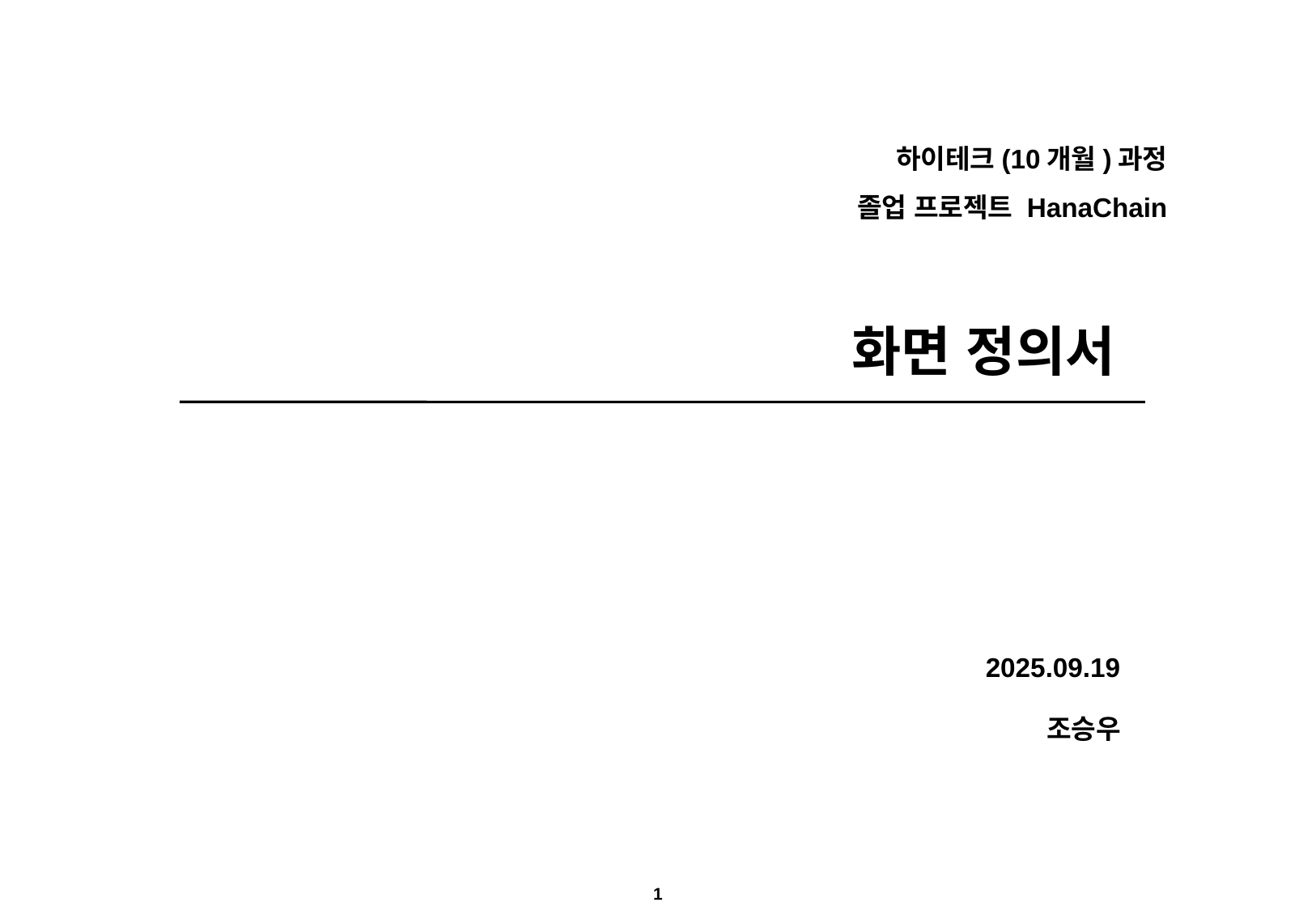

하이테크(10개월)과정
졸업 프로젝트 HanaChain
화면 정의서

2025.09.19
조승우